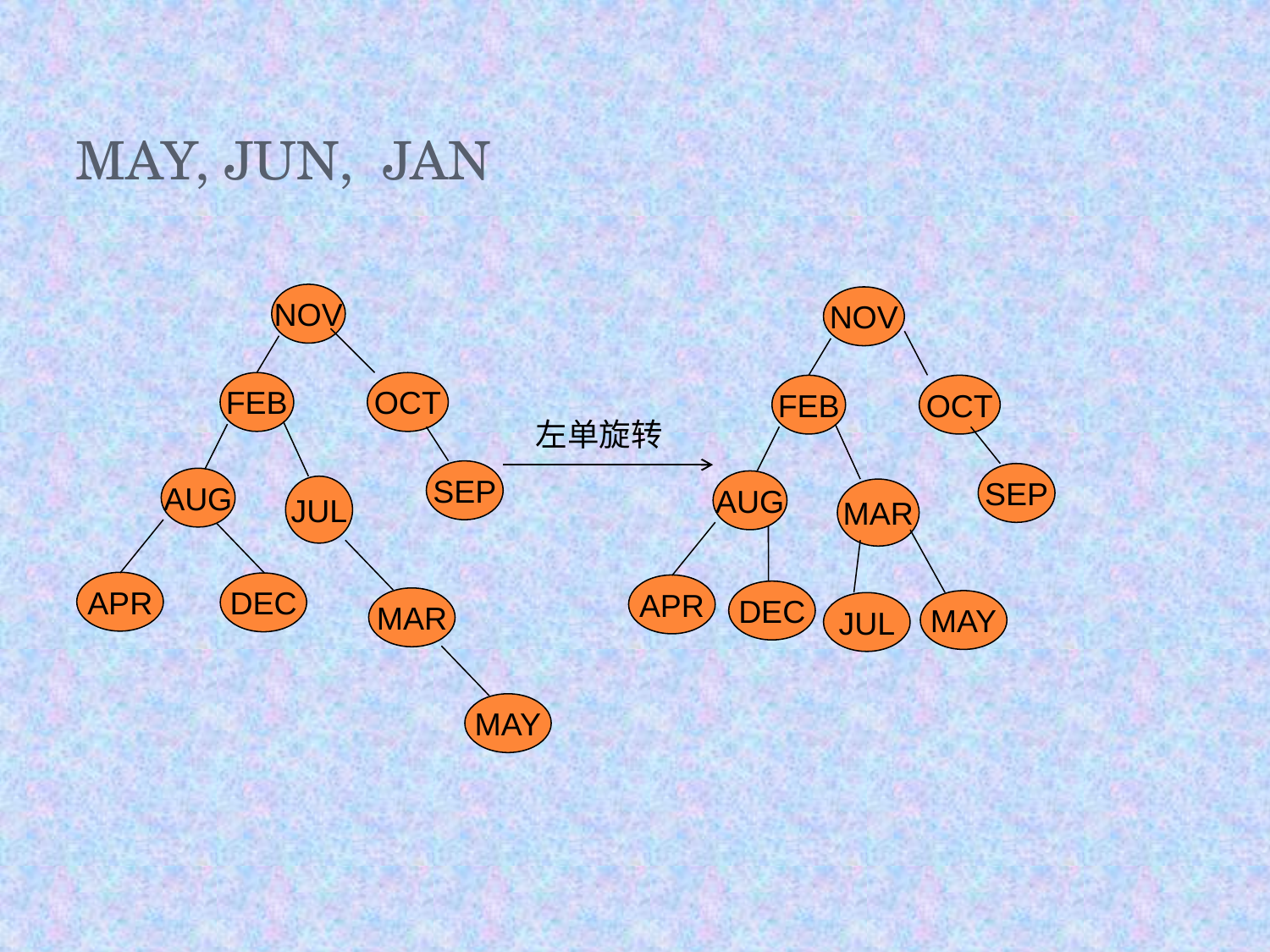

# MAY, JUN,  JAN
NOV

FEB
OCT

SEP
AUG
NOV

FEB
OCT

SEP
AUG
左单旋转

JUL
MAR

APR
DEC
APR
DEC
MAR
MAY
JUL

MAY